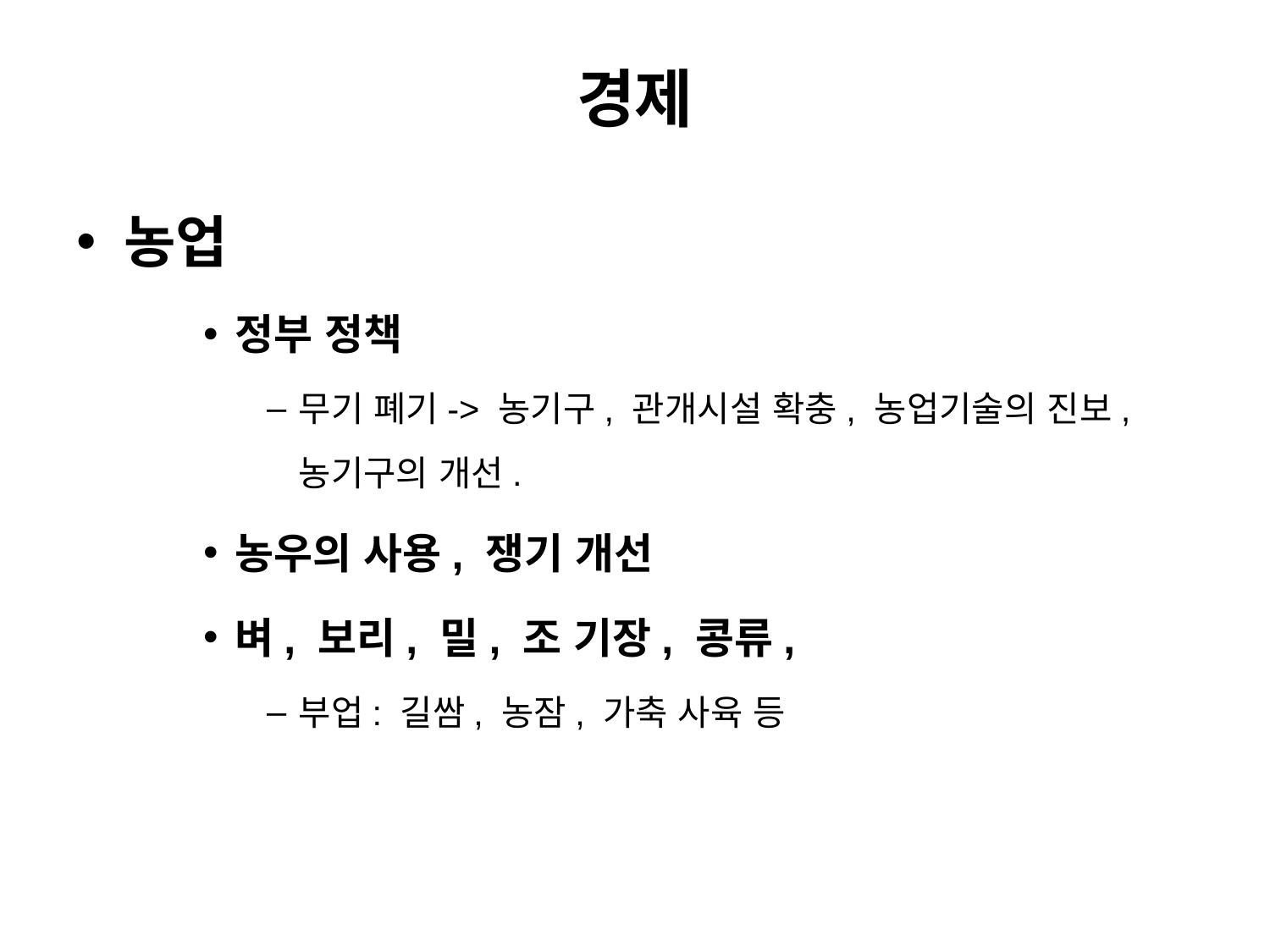

# 경제
농업
정부 정책
무기 폐기-> 농기구, 관개시설 확충, 농업기술의 진보, 농기구의 개선.
농우의 사용, 쟁기 개선
벼, 보리, 밀, 조 기장, 콩류,
부업: 길쌈, 농잠, 가축 사육 등